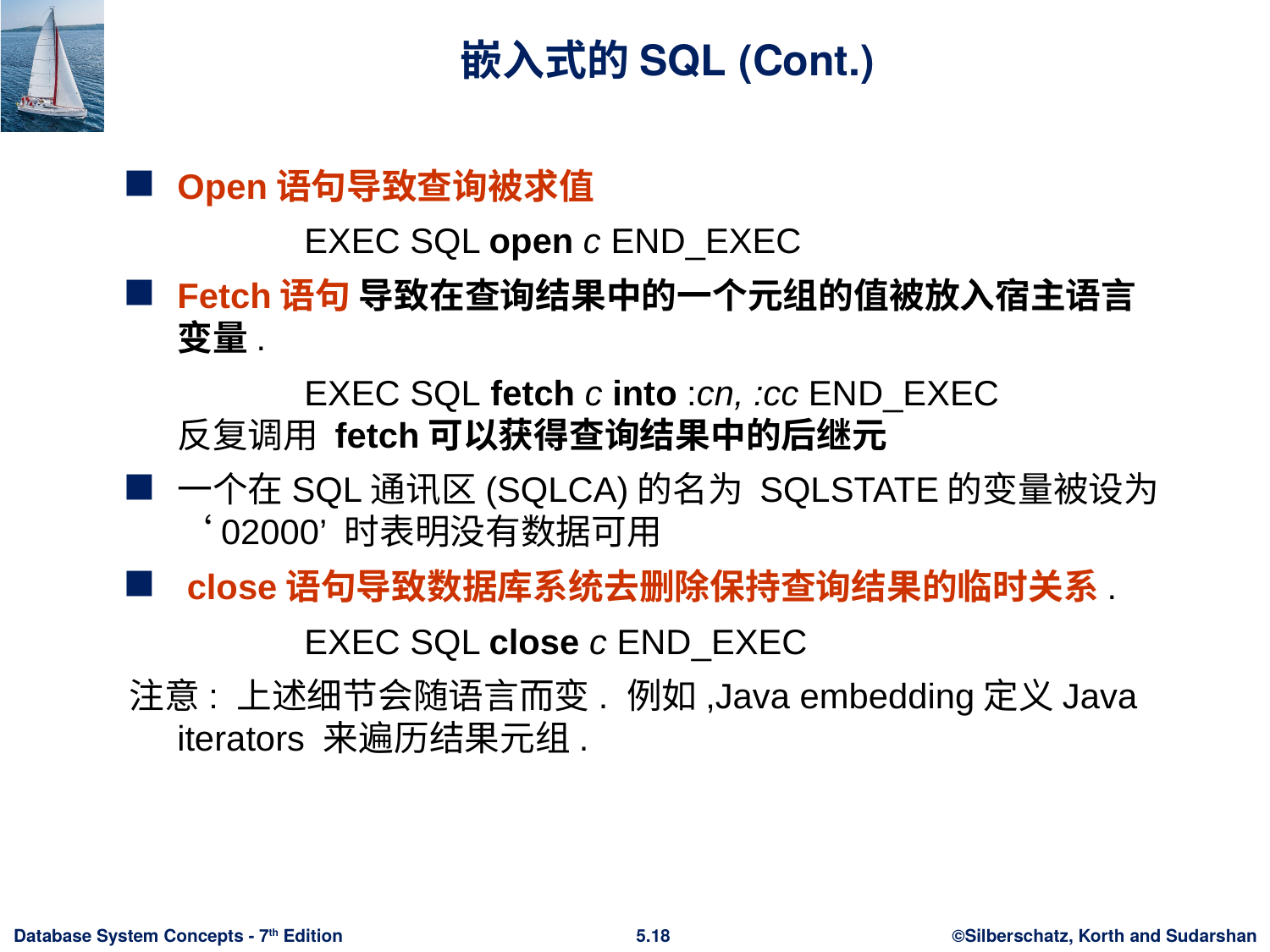

# 嵌入式的SQL (Cont.)
Open语句导致查询被求值
		EXEC SQL open c END_EXEC
Fetch语句 导致在查询结果中的一个元组的值被放入宿主语言变量.
		EXEC SQL fetch c into :cn, :cc END_EXEC
反复调用 fetch可以获得查询结果中的后继元
一个在SQL通讯区(SQLCA)的名为 SQLSTATE的变量被设为 ‘02000’ 时表明没有数据可用
 close语句导致数据库系统去删除保持查询结果的临时关系.
		EXEC SQL close c END_EXEC
注意: 上述细节会随语言而变. 例如,Java embedding定义Java iterators 来遍历结果元组.